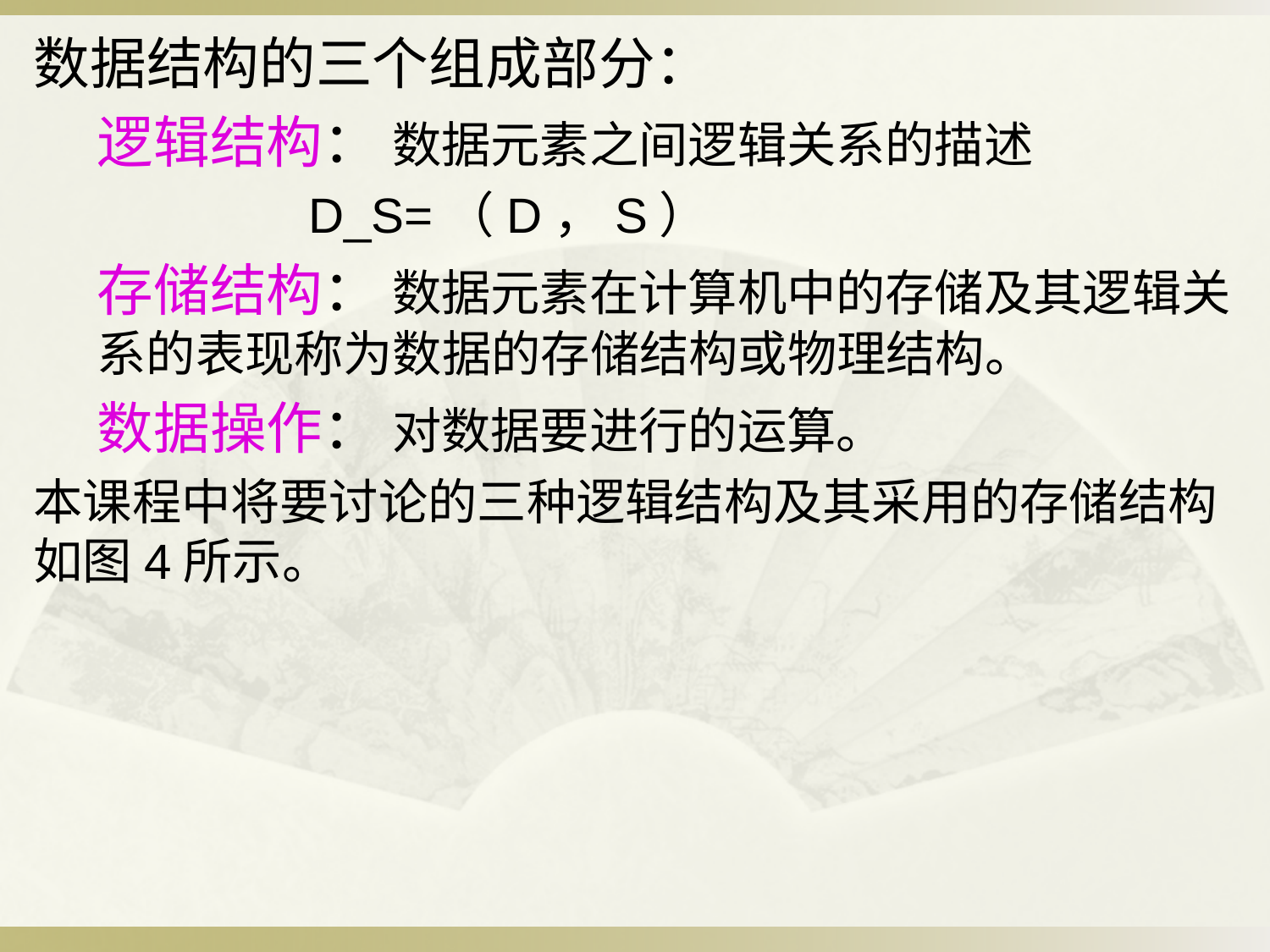

数据结构的三个组成部分：
逻辑结构： 数据元素之间逻辑关系的描述
                    D_S=（D，S）
存储结构： 数据元素在计算机中的存储及其逻辑关系的表现称为数据的存储结构或物理结构。
数据操作： 对数据要进行的运算。
本课程中将要讨论的三种逻辑结构及其采用的存储结构如图4所示。